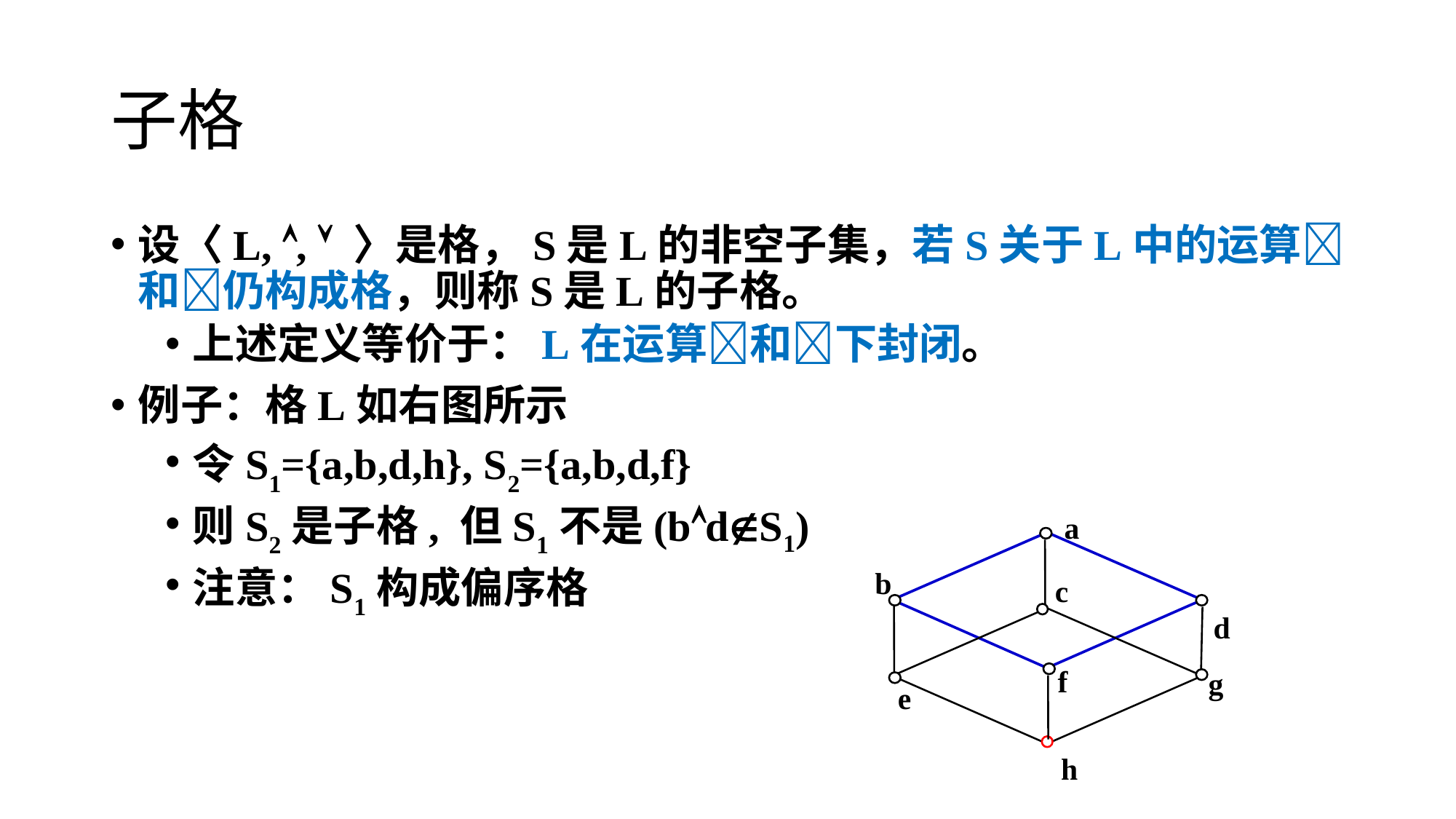

# 子格
设〈L, ∧, ∨ 〉是格，S是L的非空子集，若S关于L中的运算∧和∨仍构成格，则称S是L的子格。
上述定义等价于：L在运算∧和∨下封闭。
例子：格L如右图所示
令S1={a,b,d,h}, S2={a,b,d,f}
则S2是子格, 但S1不是(b∧d∉S1)
注意：S1构成偏序格
a

b
c

d
f

g

e

h